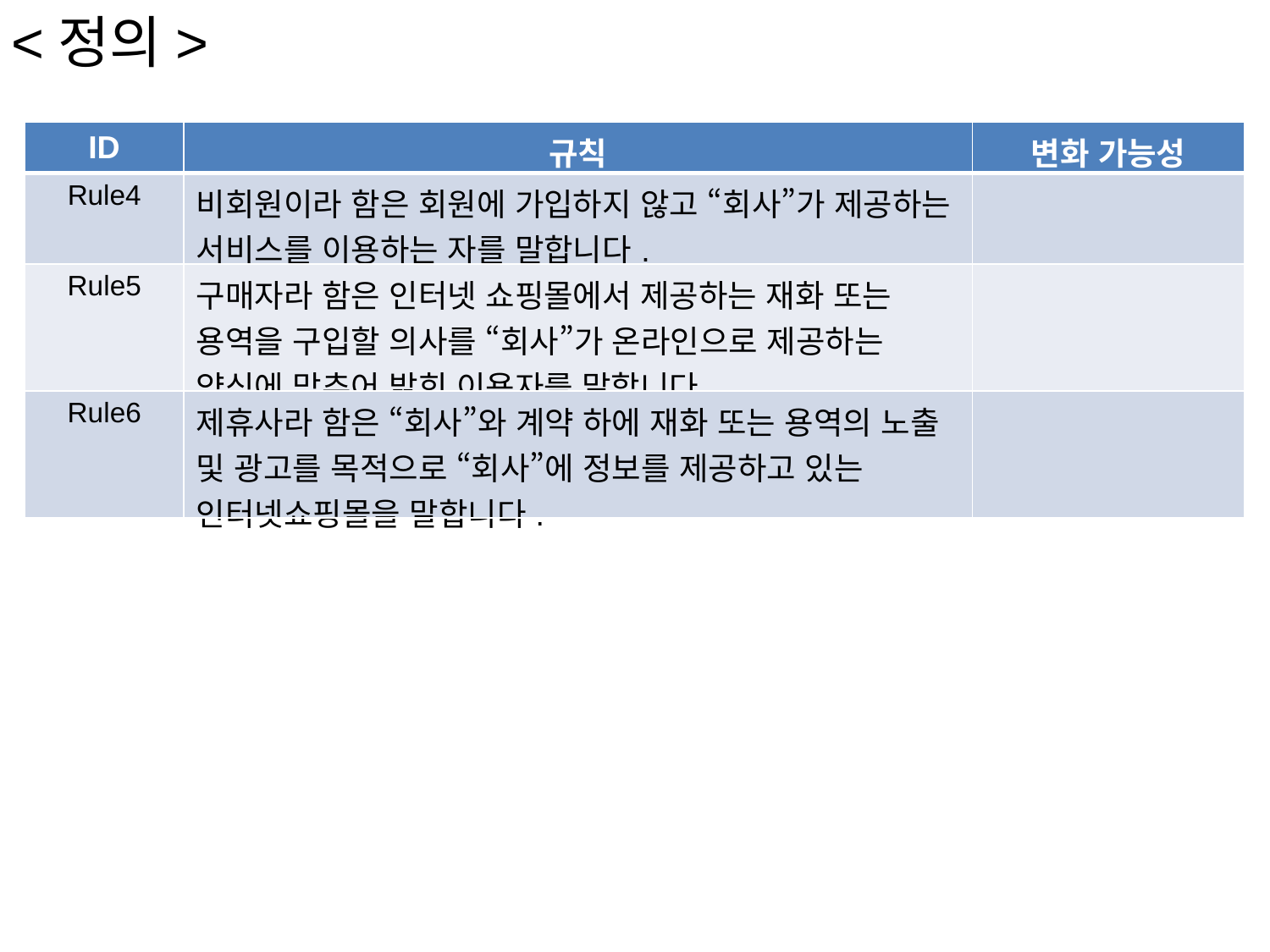

<정의>
| ID | 규칙 | 변화 가능성 |
| --- | --- | --- |
| Rule4 | 비회원이라 함은 회원에 가입하지 않고 “회사”가 제공하는 서비스를 이용하는 자를 말합니다. |  |
| Rule5 | 구매자라 함은 인터넷 쇼핑몰에서 제공하는 재화 또는 용역을 구입할 의사를 “회사”가 온라인으로 제공하는 양식에 맞추어 밝힌 이용자를 말합니다. |  |
| Rule6 | 제휴사라 함은 “회사”와 계약 하에 재화 또는 용역의 노출 및 광고를 목적으로 “회사”에 정보를 제공하고 있는 인터넷쇼핑몰을 말합니다. |  |